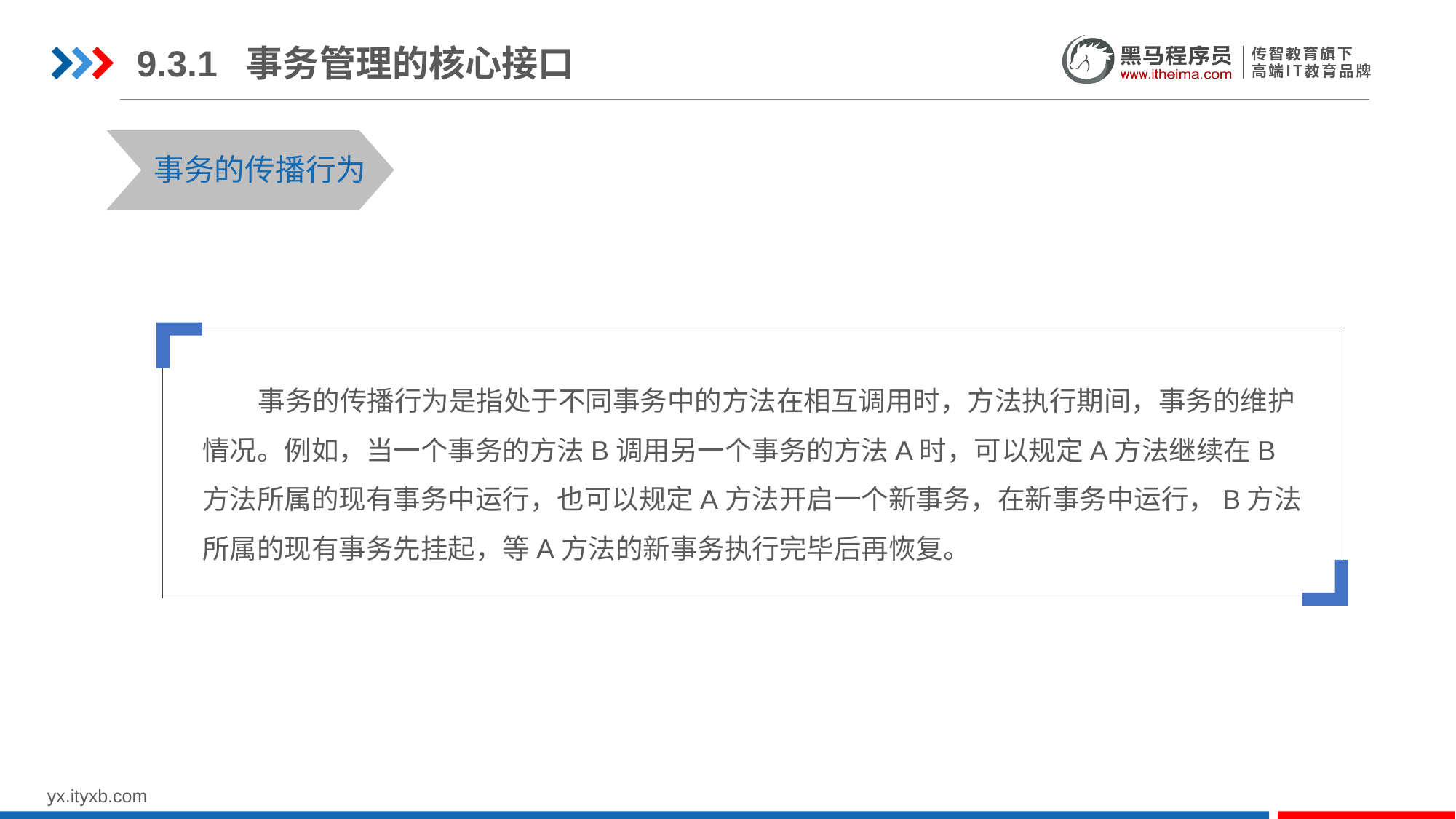

9.3.1  事务管理的核心接口

事务的传播行为

        事务的传播行为是指处于不同事务中的方法在相互调用时，方法执行期间，事务的维护情况。例如，当一个事务的方法B调用另一个事务的方法A时，可以规定A方法继续在B方法所属的现有事务中运行，也可以规定A方法开启一个新事务，在新事务中运行，B方法所属的现有事务先挂起，等A方法的新事务执行完毕后再恢复。